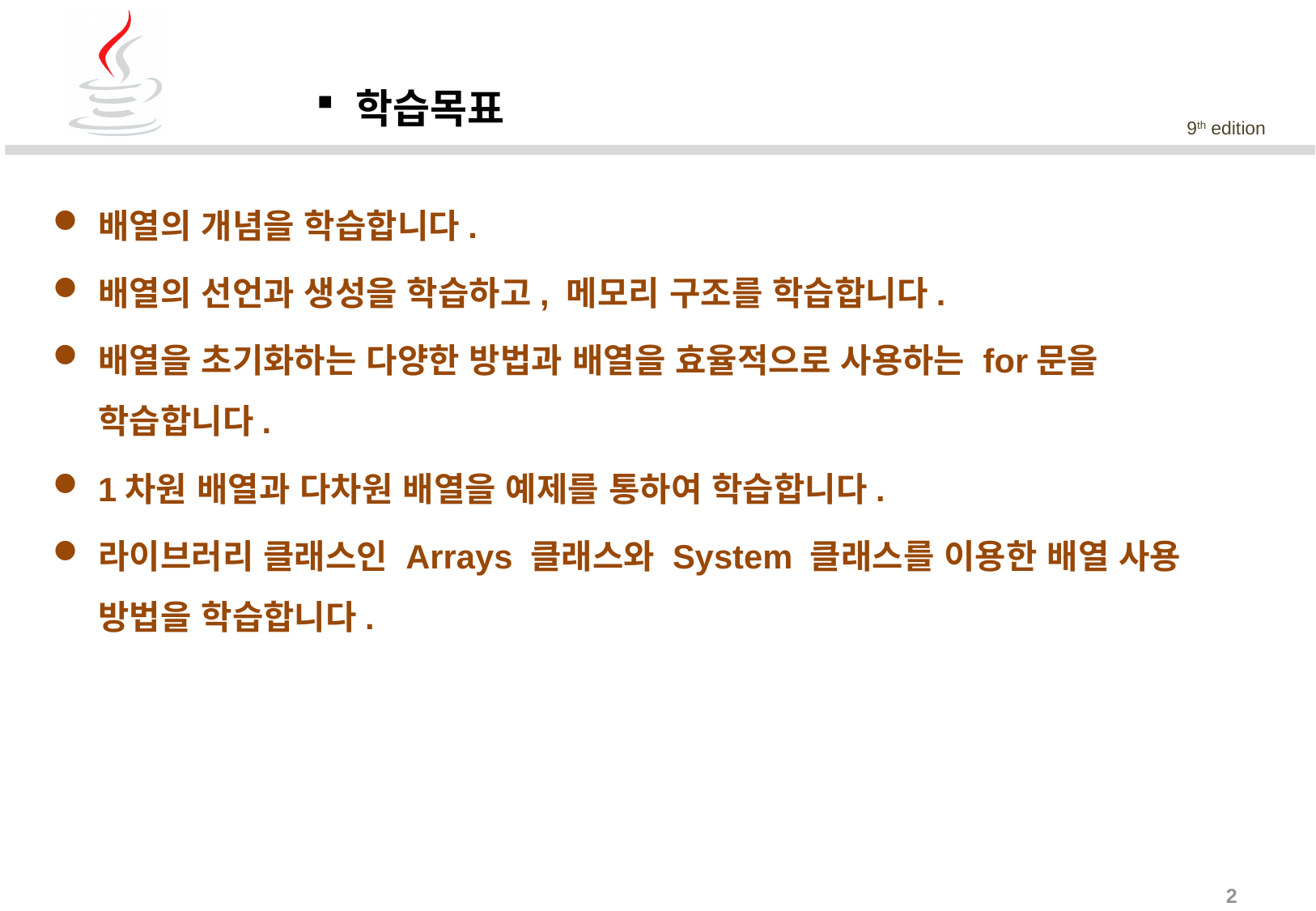

학습목표
배열의 개념을 학습합니다.
배열의 선언과 생성을 학습하고, 메모리 구조를 학습합니다.
배열을 초기화하는 다양한 방법과 배열을 효율적으로 사용하는 for문을 학습합니다.
1차원 배열과 다차원 배열을 예제를 통하여 학습합니다.
라이브러리 클래스인 Arrays 클래스와 System 클래스를 이용한 배열 사용 방법을 학습합니다.
2